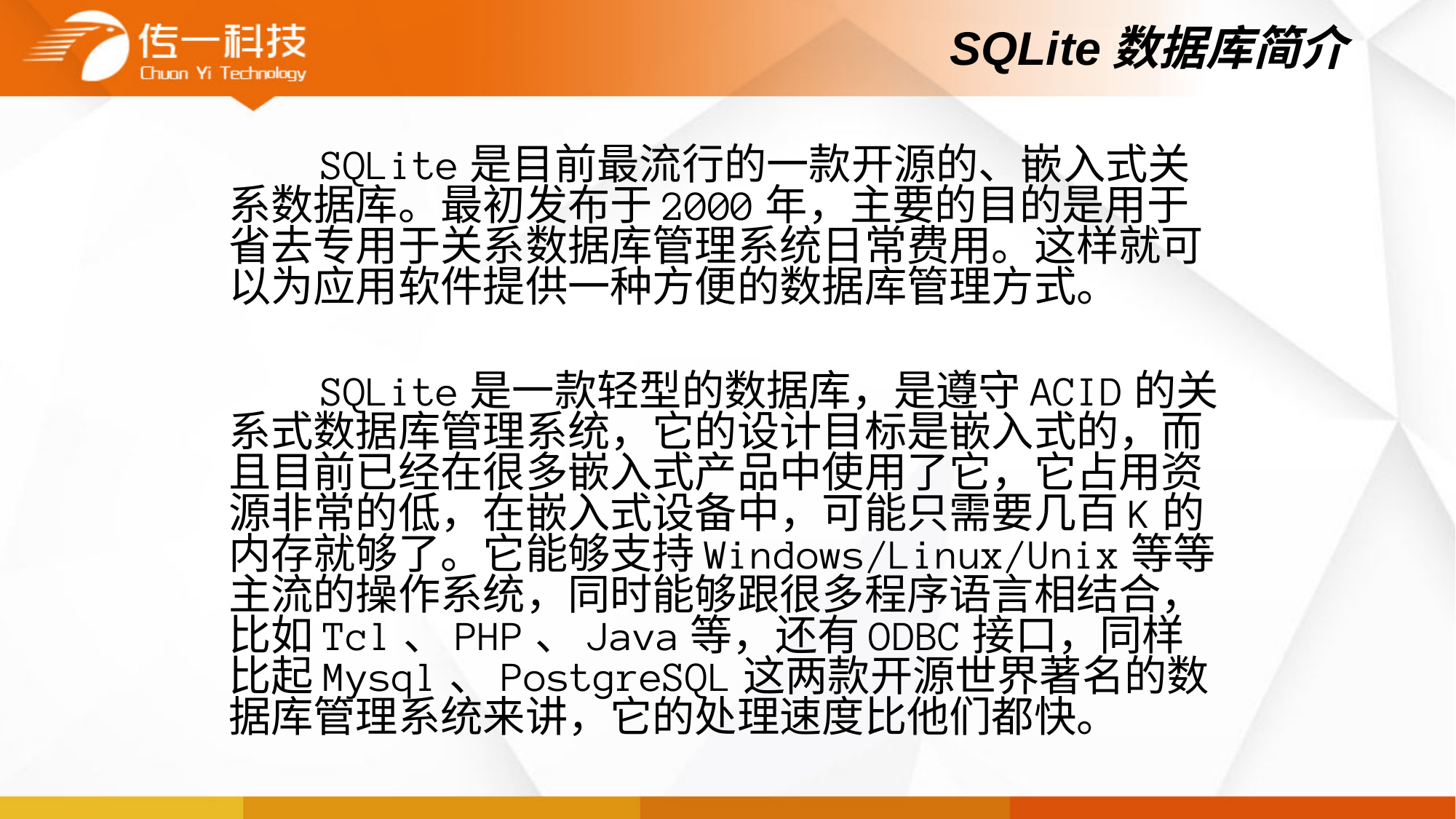

# SQLite数据库简介
    SQLite是目前最流行的一款开源的、嵌入式关系数据库。最初发布于2000年，主要的目的是用于省去专用于关系数据库管理系统日常费用。这样就可以为应用软件提供一种方便的数据库管理方式。

    SQLite是一款轻型的数据库，是遵守ACID的关系式数据库管理系统，它的设计目标是嵌入式的，而且目前已经在很多嵌入式产品中使用了它，它占用资源非常的低，在嵌入式设备中，可能只需要几百K的内存就够了。它能够支持Windows/Linux/Unix等等主流的操作系统，同时能够跟很多程序语言相结合，比如Tcl、PHP、Java等，还有ODBC接口，同样比起Mysql、PostgreSQL这两款开源世界著名的数据库管理系统来讲，它的处理速度比他们都快。